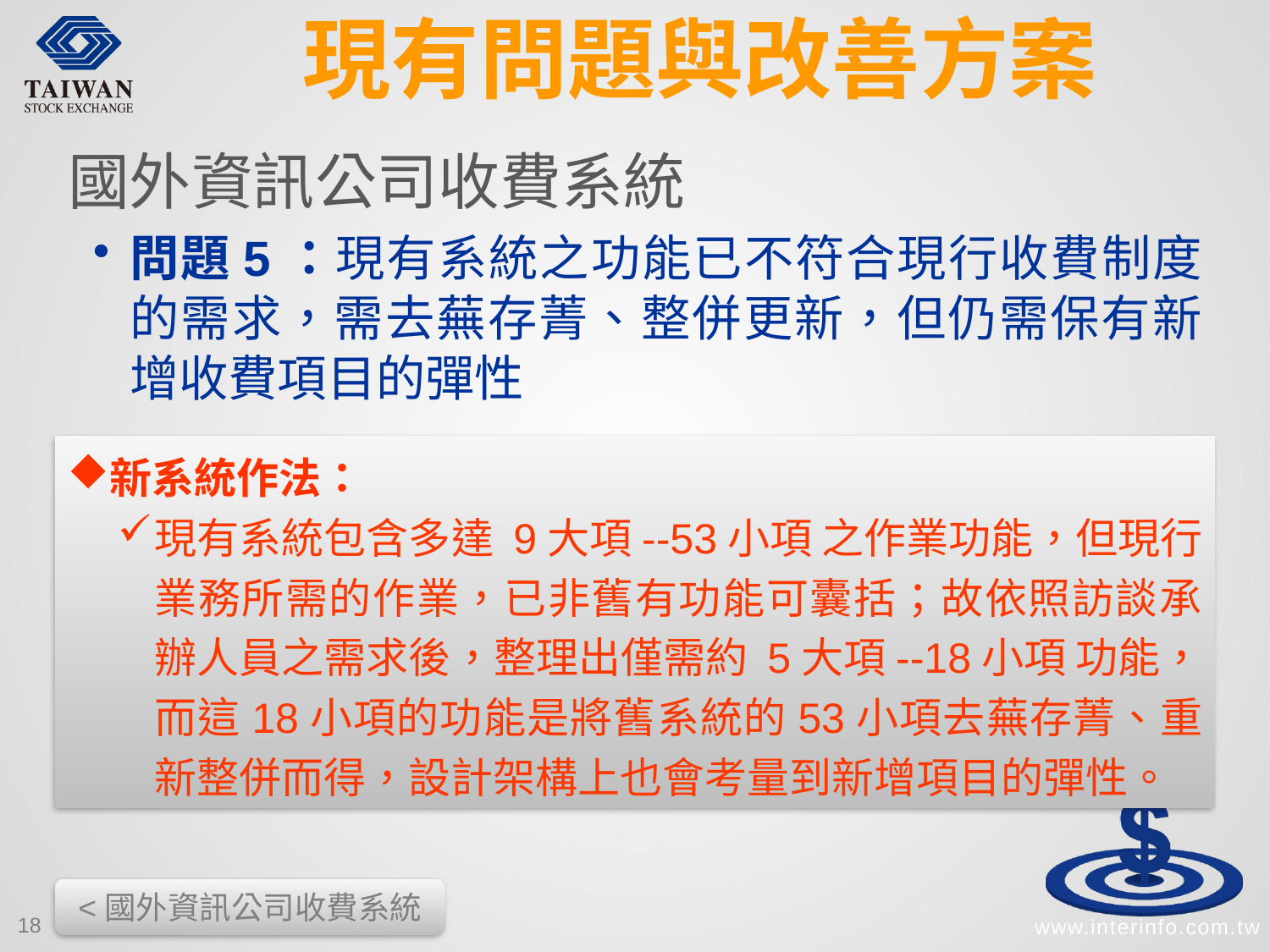

# 現有問題與改善方案
國外資訊公司收費系統
問題5：現有系統之功能已不符合現行收費制度的需求，需去蕪存菁、整併更新，但仍需保有新增收費項目的彈性
新系統作法：
現有系統包含多達 9大項--53小項 之作業功能，但現行業務所需的作業，已非舊有功能可囊括；故依照訪談承辦人員之需求後，整理出僅需約 5大項--18小項 功能，而這18小項的功能是將舊系統的53小項去蕪存菁、重新整併而得，設計架構上也會考量到新增項目的彈性。
<國外資訊公司收費系統